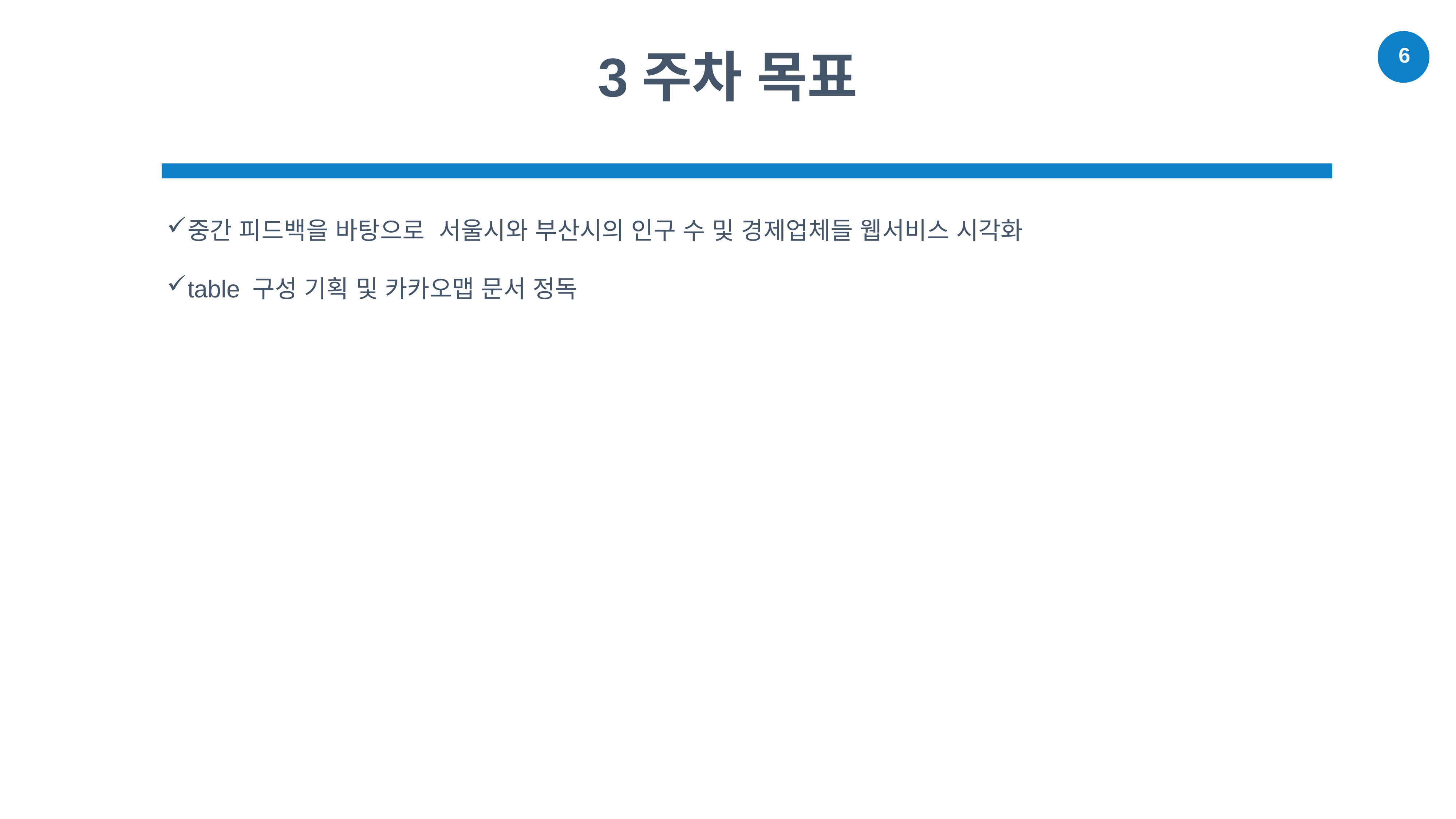

3주차 목표

중간 피드백을 바탕으로  서울시와 부산시의 인구 수 및 경제업체들 웹서비스 시각화

table 구성 기획 및 카카오맵 문서 정독